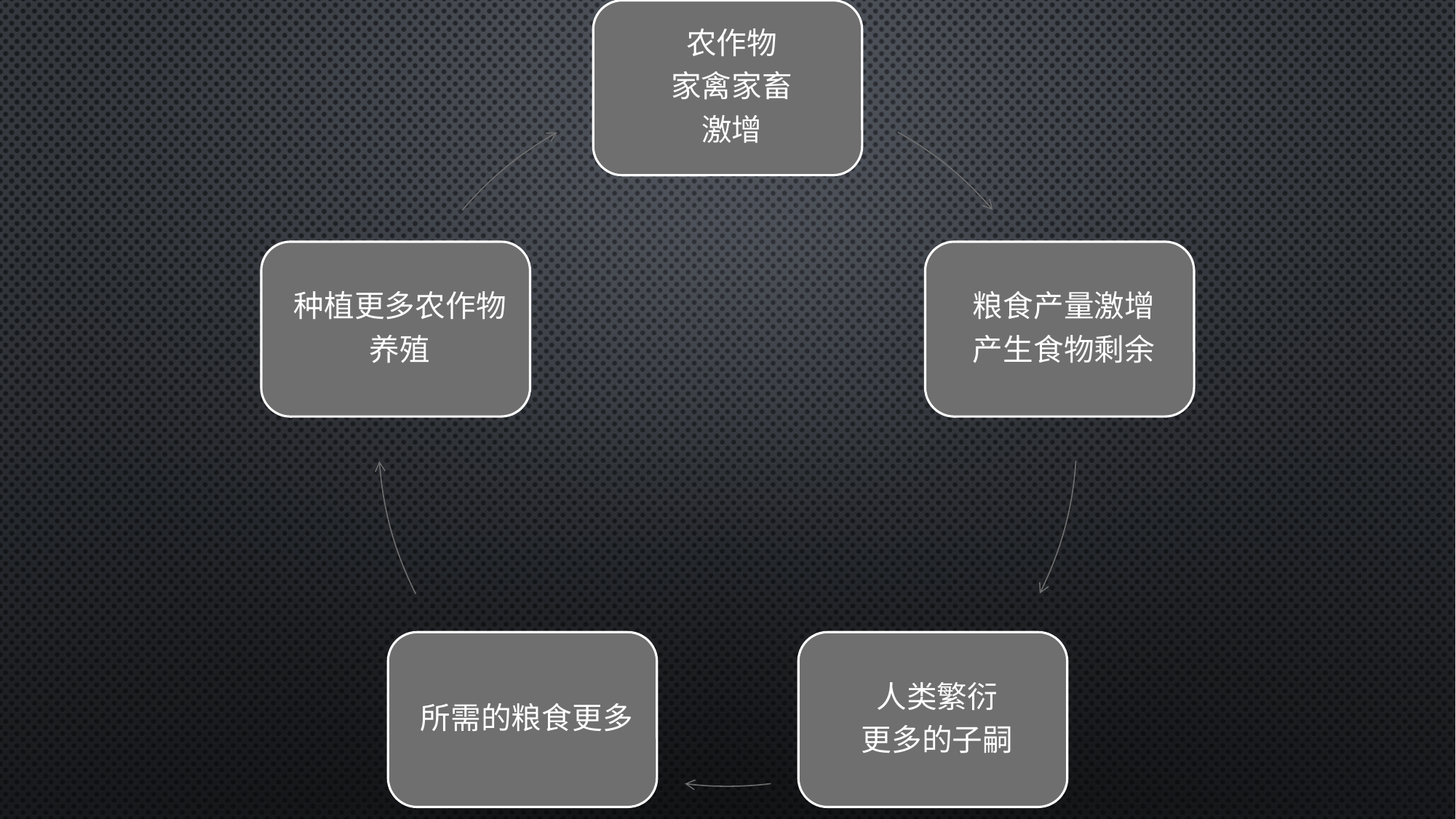

农作物
家禽家畜
激增
粮食产量激增
产生食物剩余
人类繁衍
更多的子嗣
所需的粮食更多
种植更多农作物
养殖